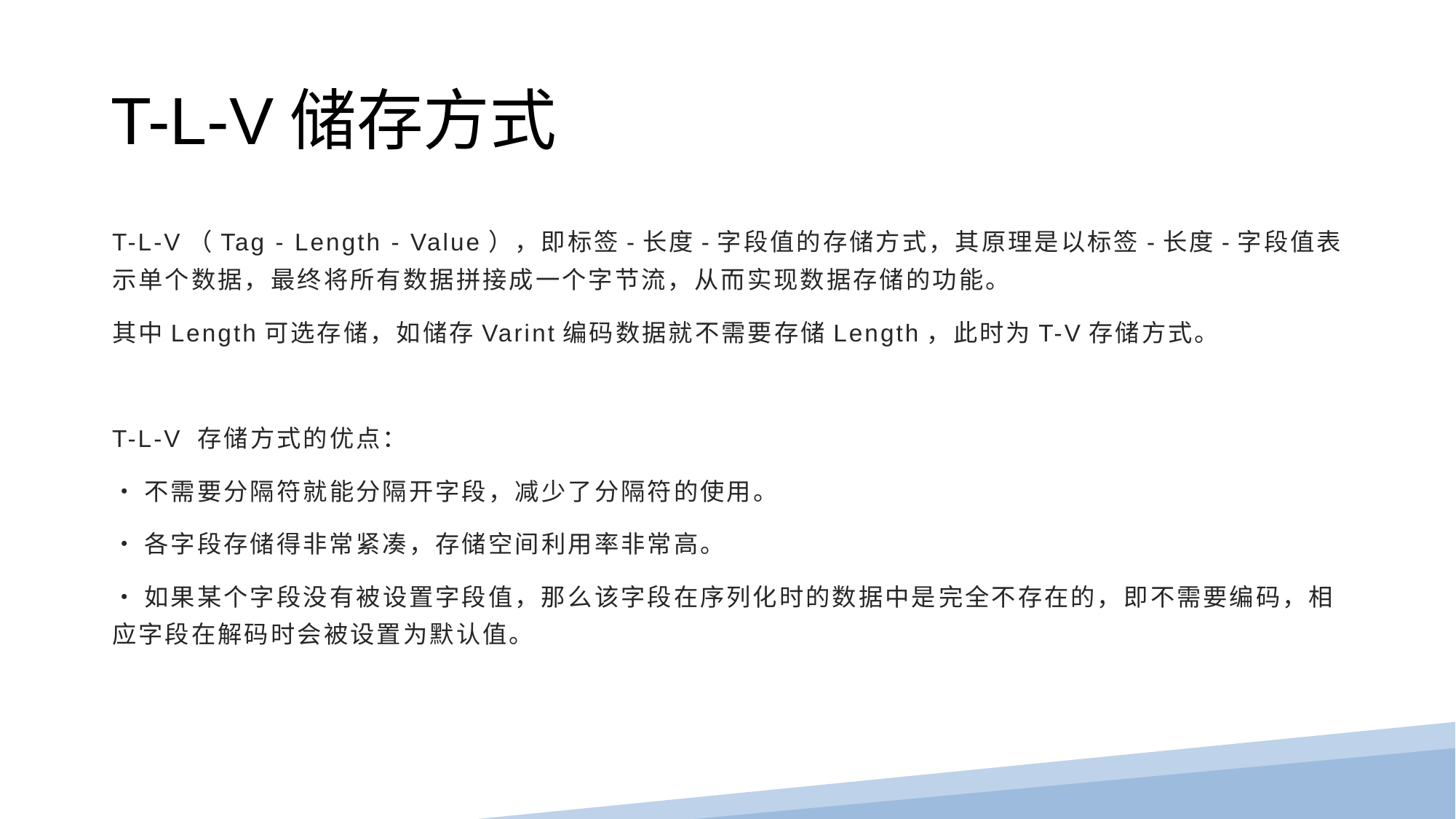

T-L-V储存方式
T-L-V（Tag - Length - Value），即标签-长度-字段值的存储方式，其原理是以标签-长度-字段值表示单个数据，最终将所有数据拼接成一个字节流，从而实现数据存储的功能。
其中Length可选存储，如储存Varint编码数据就不需要存储Length，此时为T-V存储方式。

T-L-V 存储方式的优点：
•不需要分隔符就能分隔开字段，减少了分隔符的使用。
•各字段存储得非常紧凑，存储空间利用率非常高。
•如果某个字段没有被设置字段值，那么该字段在序列化时的数据中是完全不存在的，即不需要编码，相应字段在解码时会被设置为默认值。